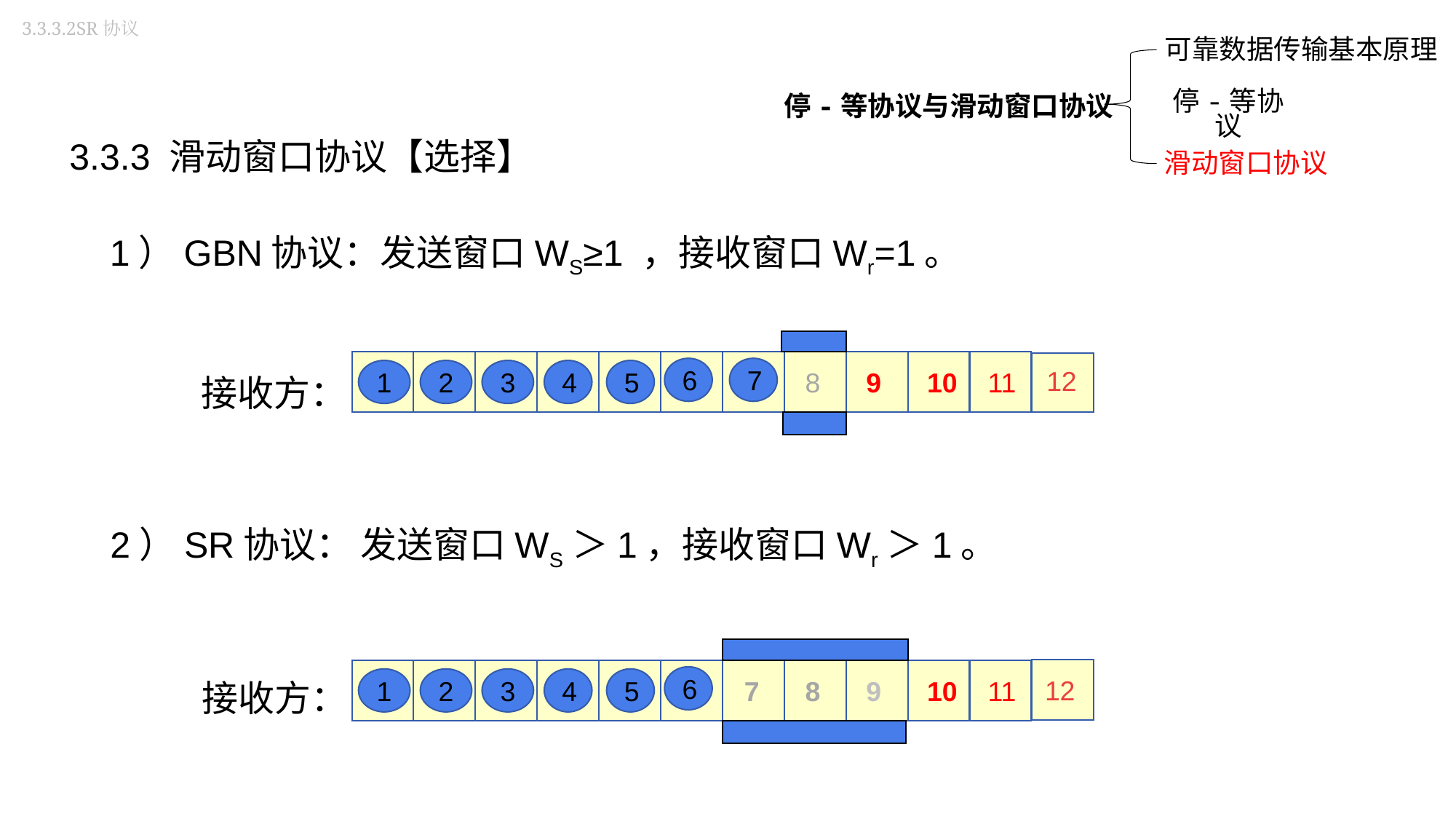

3.3.3.2SR协议
可靠数据传输基本原理

停-等协议与滑动窗口协议
停-等协议
滑动窗口协议
3.3.3 滑动窗口协议【选择】
1）GBN协议：发送窗口WS≥1 ，接收窗口Wr=1。

接收方：

3

6
7
12
1
1      2       3      4      5      6      7      8      9      10    11
2
3
4
5

2）SR协议： 发送窗口WS＞1，接收窗口Wr＞1。

接收方：

3

6
12
1
1      2       3      4      5      6      7      8      9      10    11
2
3
4
5